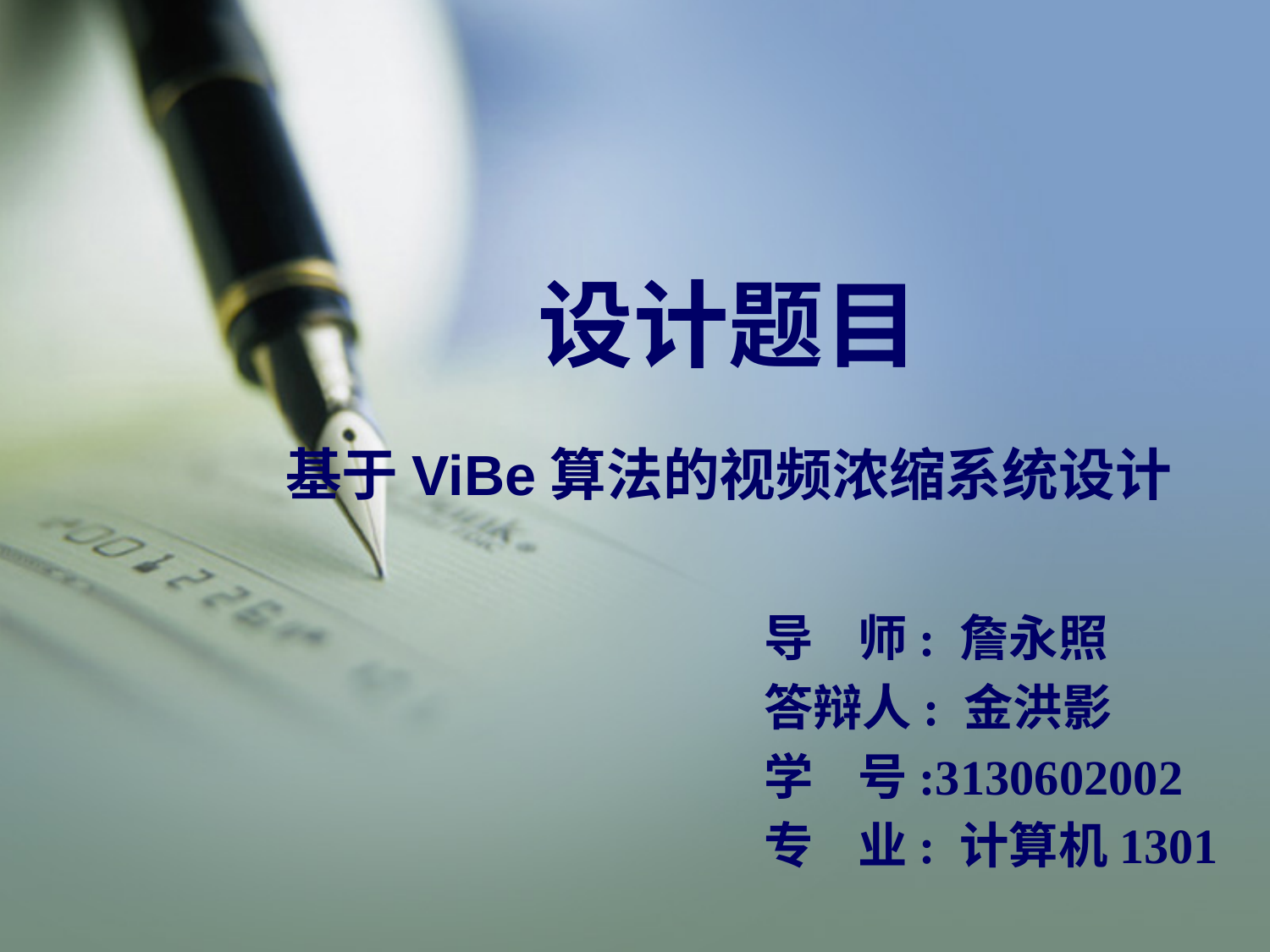

# 设计题目 基于ViBe算法的视频浓缩系统设计
导    师: 詹永照
答辩人: 金洪影
学    号:3130602002
专    业: 计算机1301